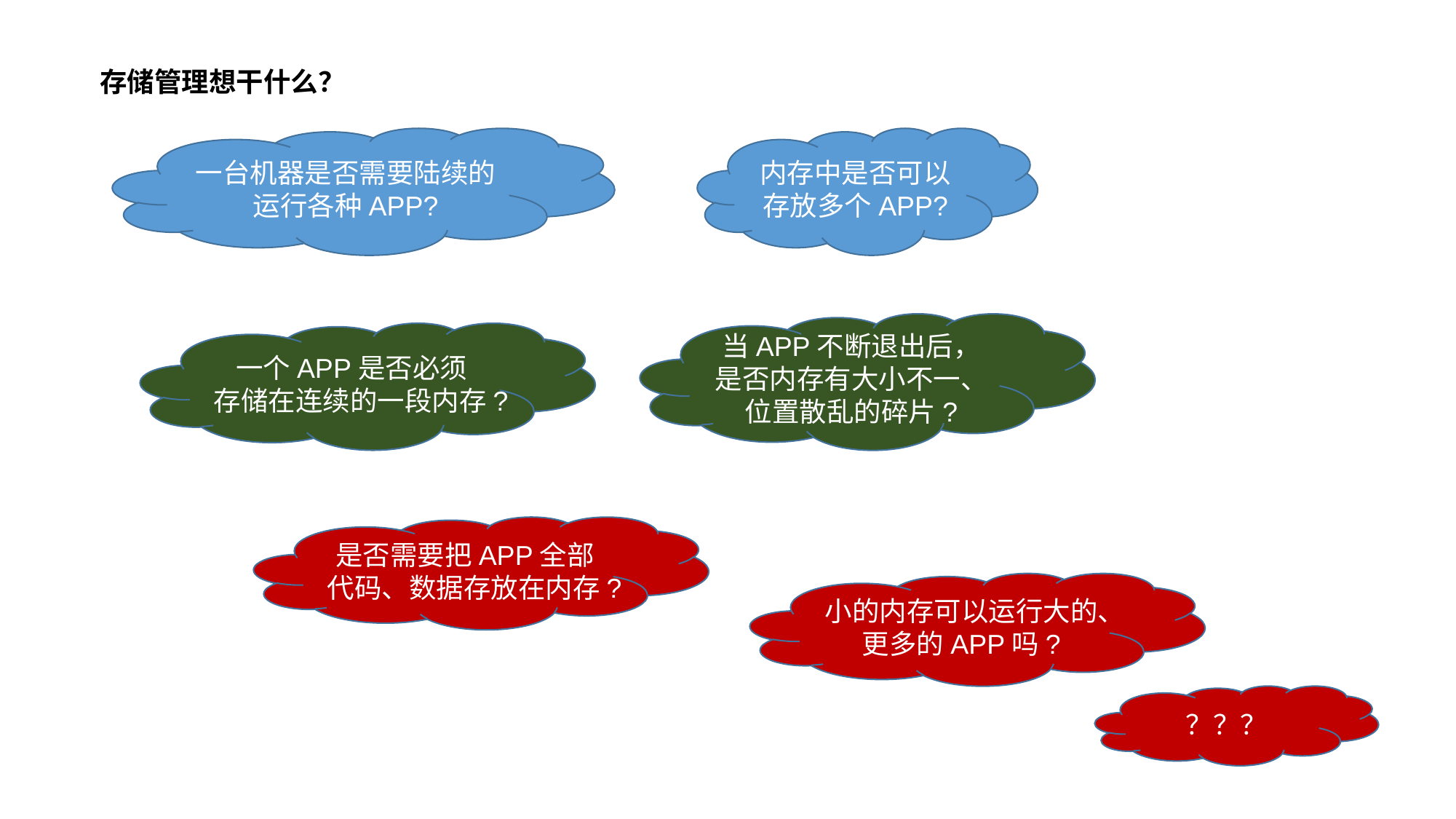

存储管理想干什么？
一台机器是否需要陆续的
运行各种APP?
内存中是否可以存放多个APP?
当APP不断退出后，
是否内存有大小不一、位置散乱的碎片?
一个APP是否必须
存储在连续的一段内存?
是否需要把APP全部代码、数据存放在内存?
小的内存可以运行大的、更多的APP吗?
？？？